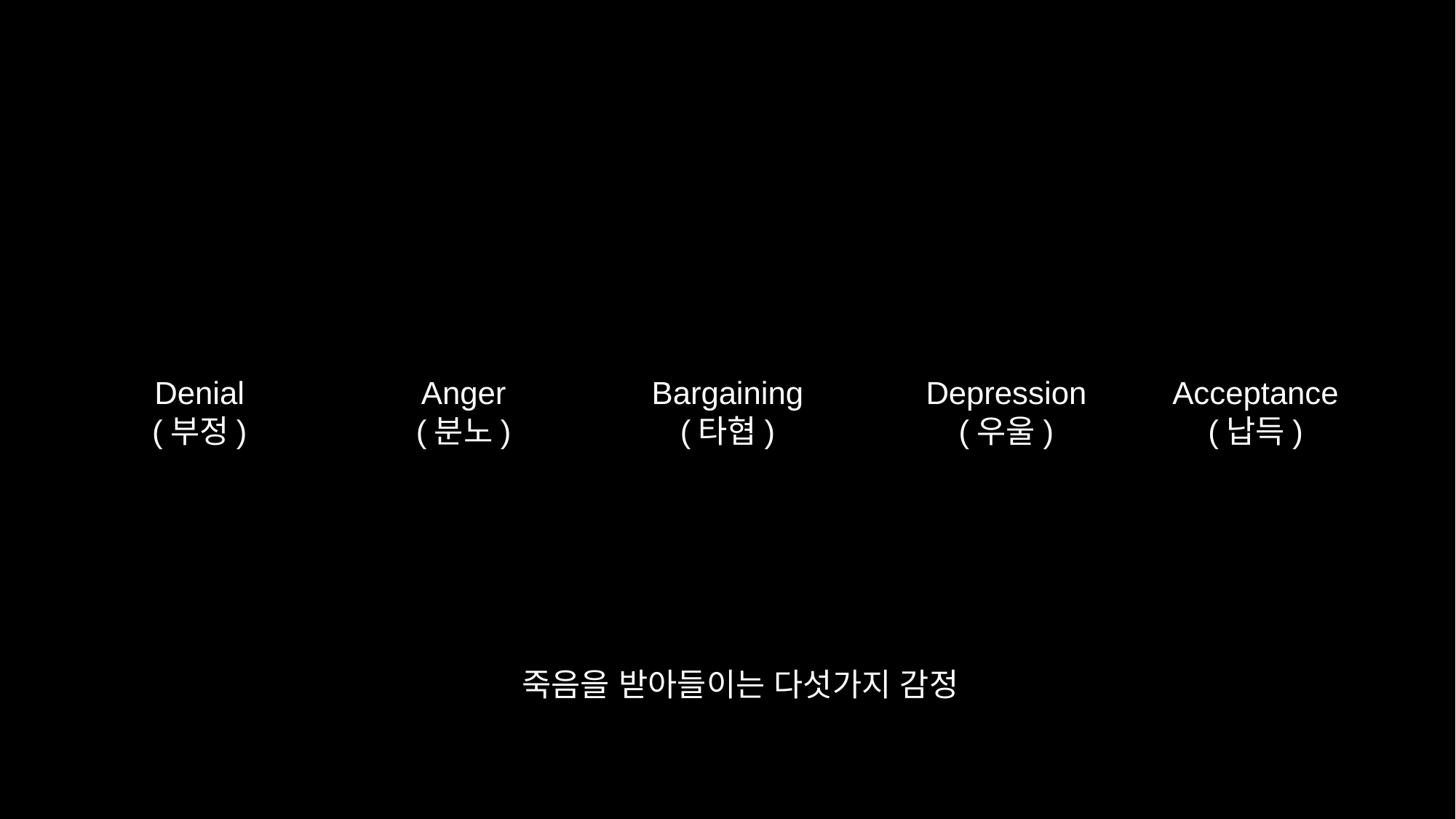

Denial
(부정)
Anger
(분노)
Bargaining
(타협)
Depression
(우울)
Acceptance
(납득)
죽음을 받아들이는 다섯가지 감정